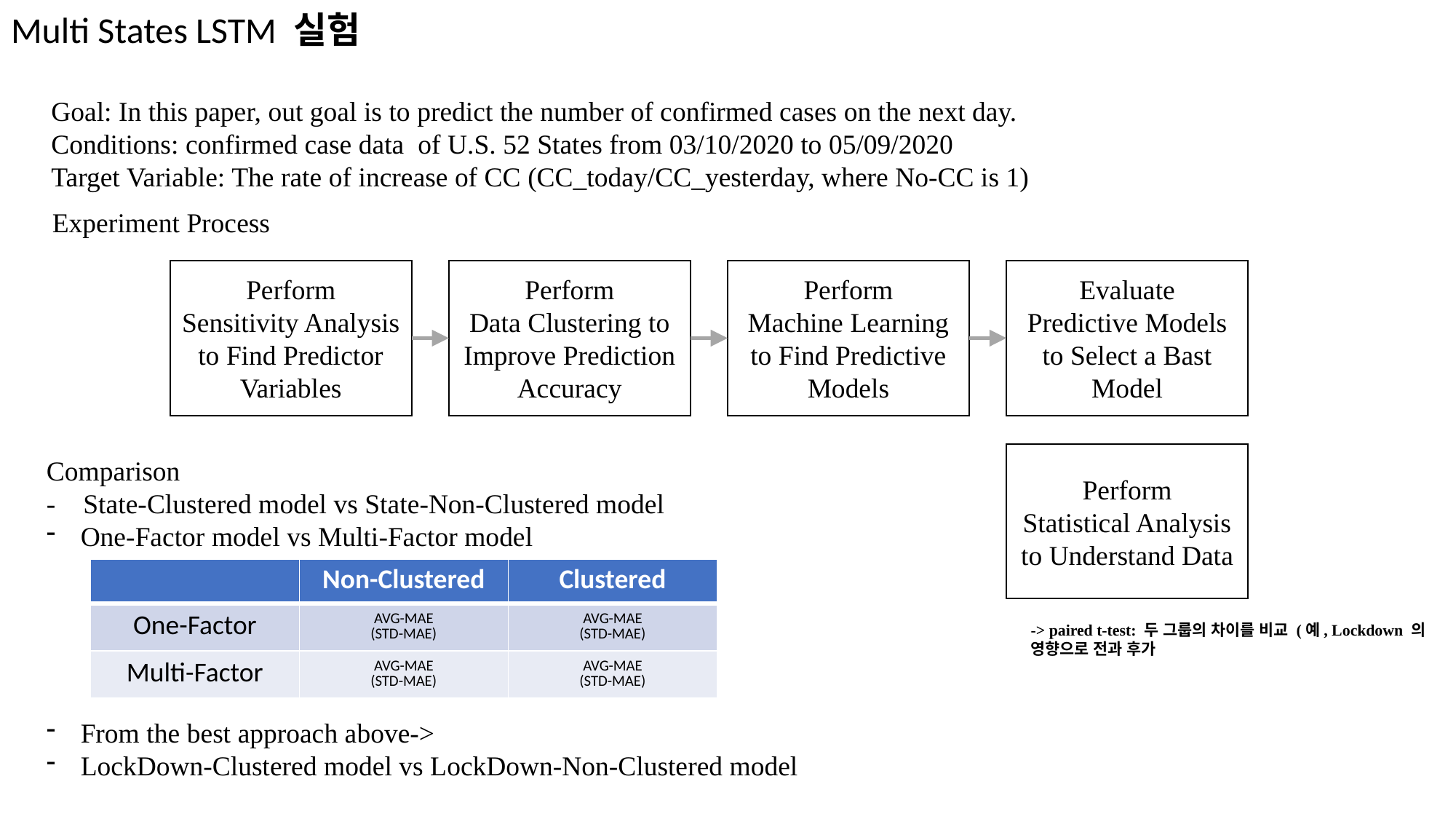

# Multi States LSTM 실험
Goal: In this paper, out goal is to predict the number of confirmed cases on the next day.
Conditions: confirmed case data  of U.S. 52 States from 03/10/2020 to 05/09/2020
Target Variable: The rate of increase of CC (CC_today/CC_yesterday, where No-CC is 1)
Experiment Process
Perform
Sensitivity Analysis to Find Predictor Variables
Perform
Data Clustering to Improve Prediction Accuracy
Perform
Machine Learning to Find Predictive Models
Evaluate
Predictive Models to Select a Bast Model
Perform
Statistical Analysis to Understand Data
Comparison
-    State-Clustered model vs State-Non-Clustered model
One-Factor model vs Multi-Factor model

From the best approach above->
LockDown-Clustered model vs LockDown-Non-Clustered model
|  | Non-Clustered | Clustered |
| --- | --- | --- |
| One-Factor | AVG-MAE (STD-MAE) | AVG-MAE (STD-MAE) |
| Multi-Factor | AVG-MAE (STD-MAE) | AVG-MAE (STD-MAE) |
-> paired t-test: 두 그룹의 차이를 비교 (예, Lockdown 의 영향으로 전과 후가